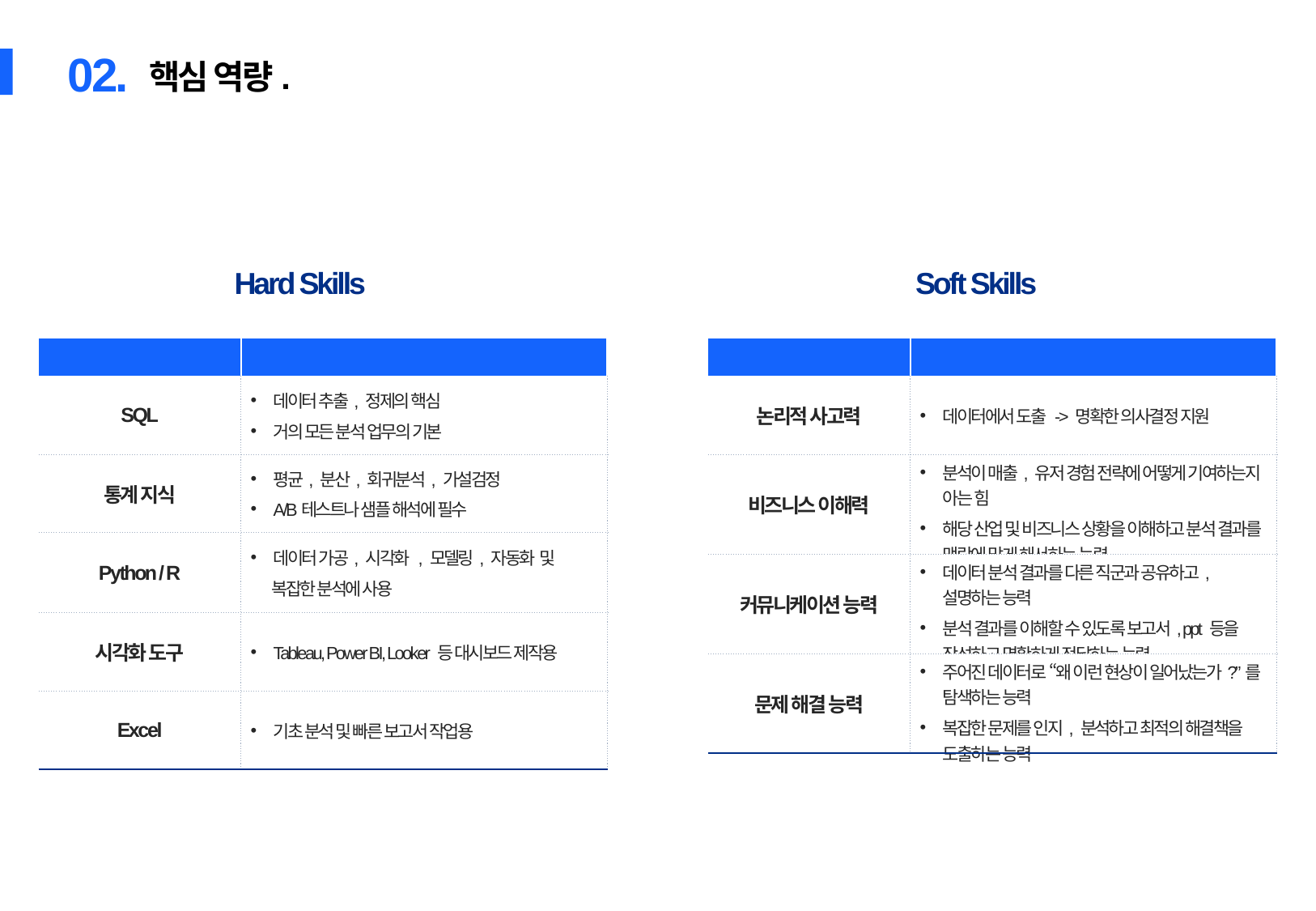

02.
핵심 역량.

 Soft Skills
 Hard Skills
| Hard Skills | 내용 |
| --- | --- |
| SQL | 데이터 추출, 정제의 핵심 거의 모든 분석 업무의 기본 |
| 통계 지식 | 평균, 분산, 회귀분석, 가설검정 A/B테스트나 샘플 해석에 필수 |
| Python / R | 데이터 가공, 시각화 , 모델링, 자동화 및 복잡한 분석에 사용 |
| 시각화 도구 | Tableau, Power BI, Looker 등 대시보드 제작용 |
| Excel | 기초 분석 및 빠른 보고서 작업용 |
| Soft Skills | 내용 |
| --- | --- |
| 논리적 사고력 | 데이터에서 도출 -> 명확한 의사결정 지원 |
| 비즈니스 이해력 | 분석이 매출, 유저 경험 전략에 어떻게 기여하는지 아는 힘 해당 산업 및 비즈니스 상황을 이해하고 분석 결과를 맥락에 맞게 해서하는 능력 |
| 커뮤니케이션 능력 | 데이터 분석 결과를 다른 직군과 공유하고, 설명하는 능력 분석 결과를 이해할 수 있도록 보고서, ppt 등을 작성하고 명확하게 전달하는 능력 |
| 문제 해결 능력 | 주어진 데이터로 “왜 이런 현상이 일어났는가?”를 탐색하는 능력 복잡한 문제를 인지, 분석하고 최적의 해결책을 도출하는 능력 |